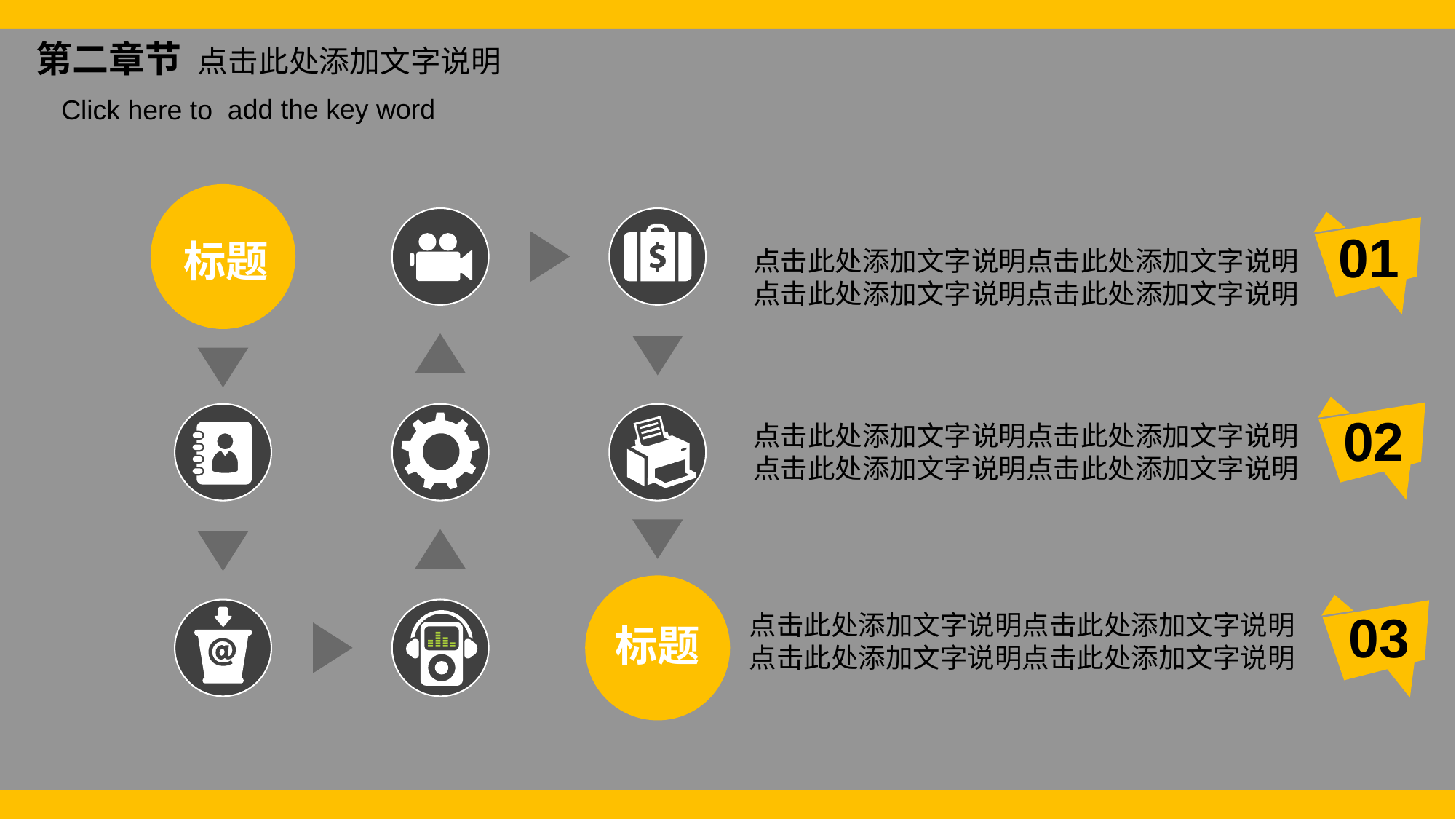

第二章节  点击此处添加文字说明
Click here to  add the key word

01

标题

点击此处添加文字说明点击此处添加文字说明
点击此处添加文字说明点击此处添加文字说明

02

点击此处添加文字说明点击此处添加文字说明
点击此处添加文字说明点击此处添加文字说明

03

点击此处添加文字说明点击此处添加文字说明
点击此处添加文字说明点击此处添加文字说明

标题